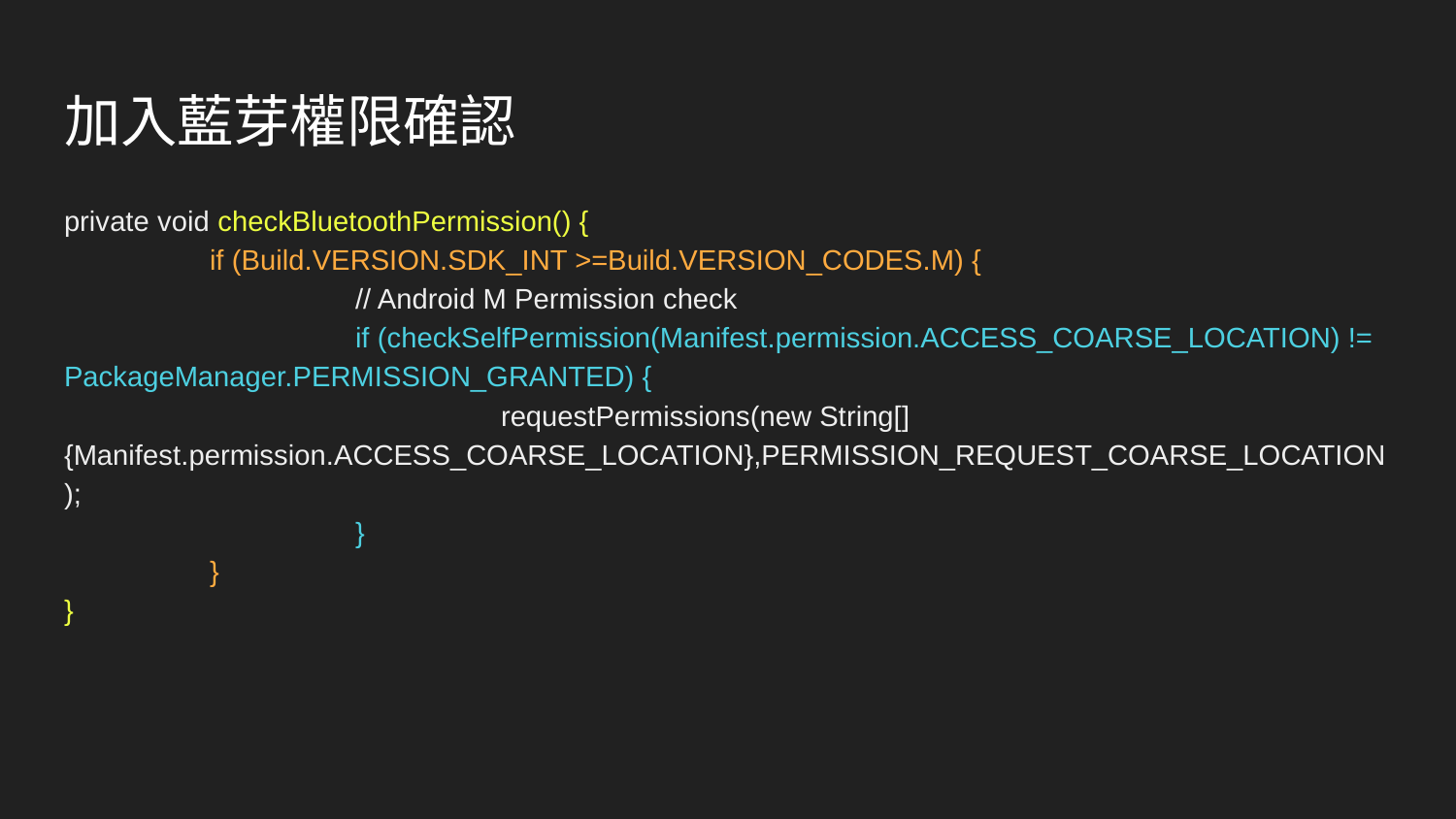

# 加入藍芽權限確認
private void checkBluetoothPermission() {
	if (Build.VERSION.SDK_INT >=Build.VERSION_CODES.M) {
		// Android M Permission check
		if (checkSelfPermission(Manifest.permission.ACCESS_COARSE_LOCATION) != PackageManager.PERMISSION_GRANTED) {
			requestPermissions(new String[]{Manifest.permission.ACCESS_COARSE_LOCATION},PERMISSION_REQUEST_COARSE_LOCATION);
		}
	}
}